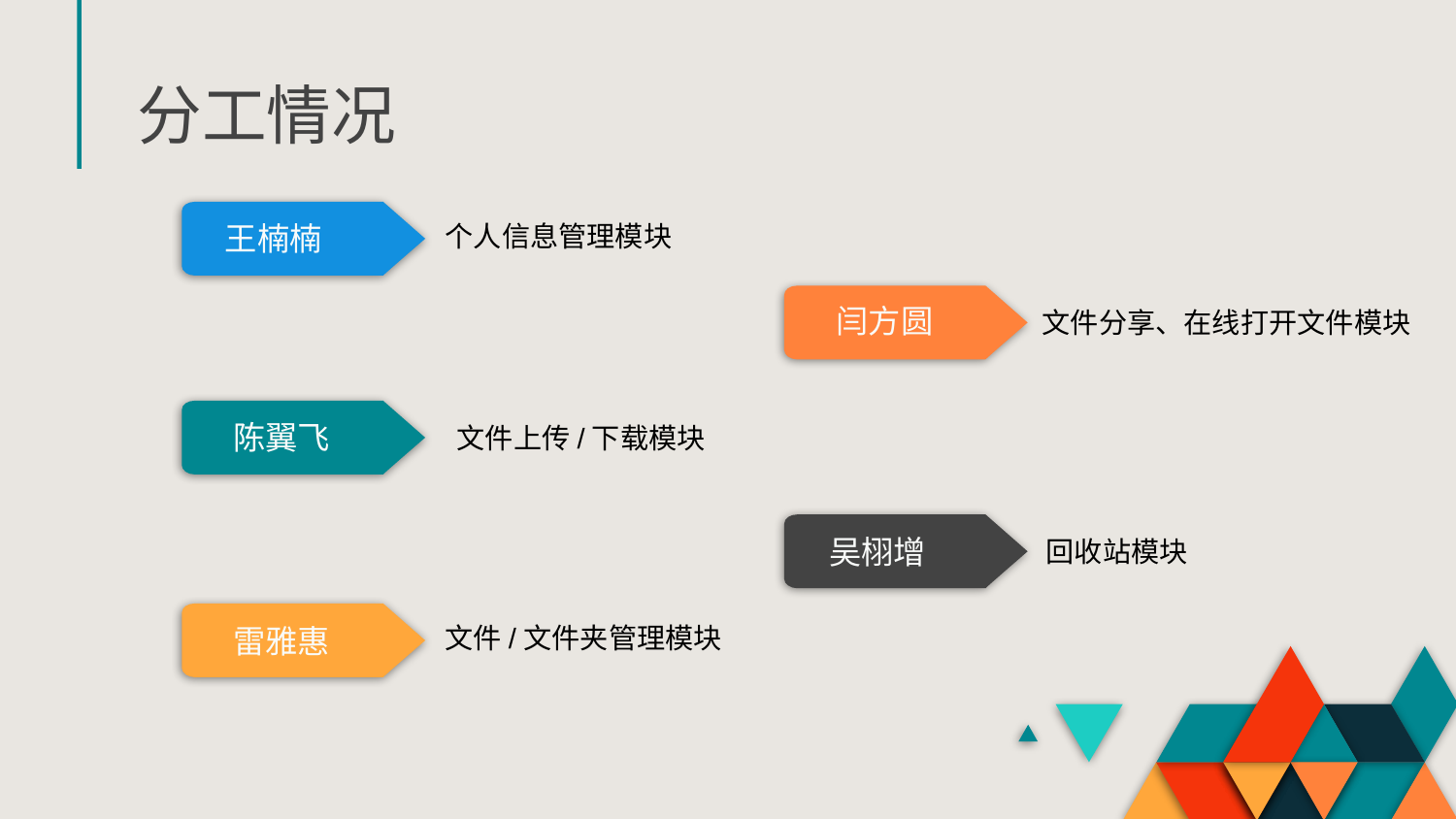

# 分工情况

王楠楠
个人信息管理模块

闫方圆
文件分享、在线打开文件模块

陈翼飞
文件上传/下载模块

吴栩增
回收站模块

雷雅惠
文件/文件夹管理模块